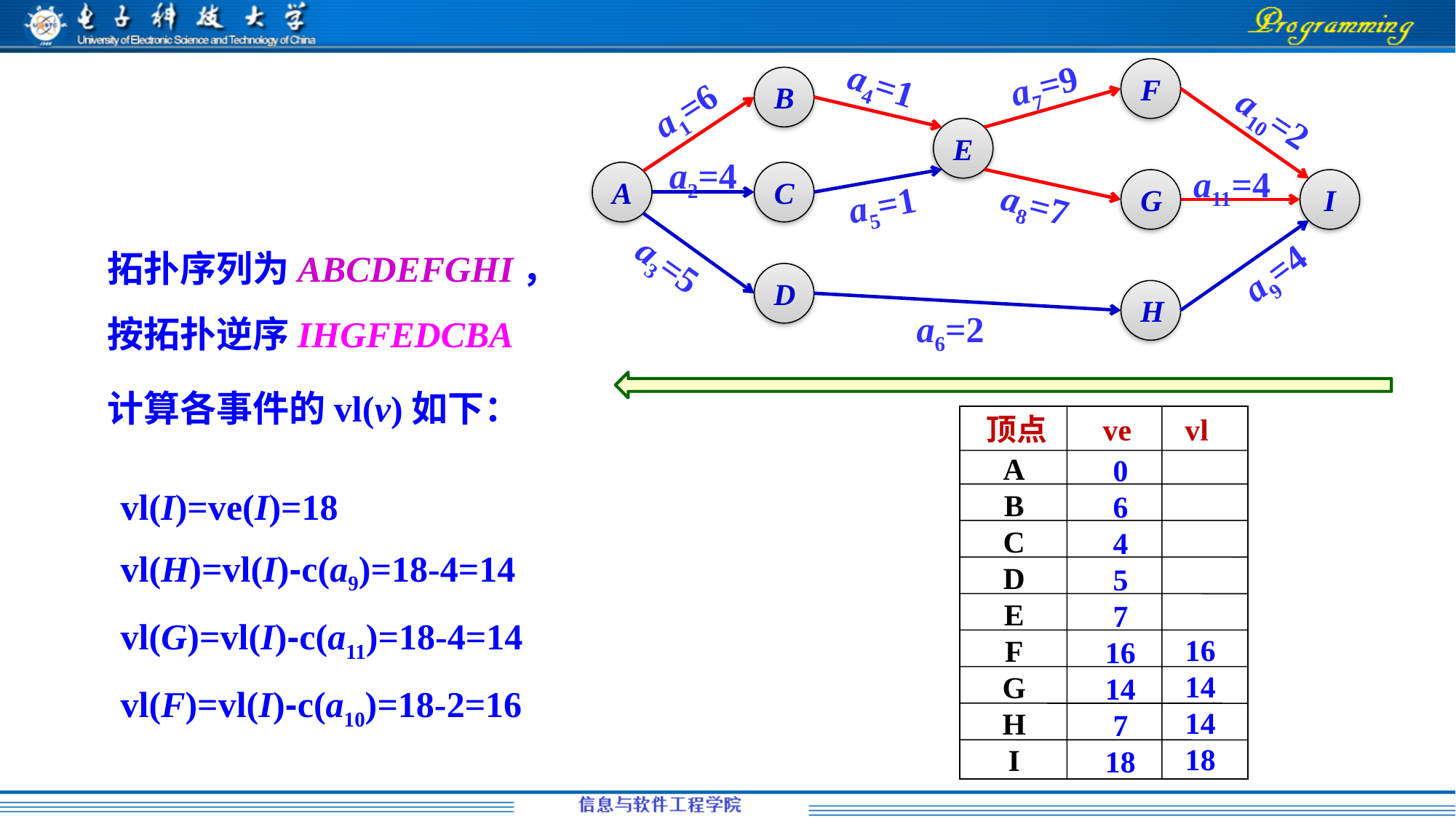

F
a4=1
a7=9
B
a1=6
a10=2
E
a2=4
a11=4
A
C
G
I
a5=1
a8=7
a3=5
a9=4
D
H
a6=2
拓扑序列为ABCDEFGHI，按拓扑逆序IHGFEDCBA
计算各事件的vl(v)如下：

顶点       ve       vl

16
14
14
18
A
B
C
D
E
F
G
H
I
0
6
4
5
7
16
14
7
18
vl(I)=ve(I)=18
vl(H)=vl(I)-c(a9)=18-4=14
vl(G)=vl(I)-c(a11)=18-4=14
vl(F)=vl(I)-c(a10)=18-2=16